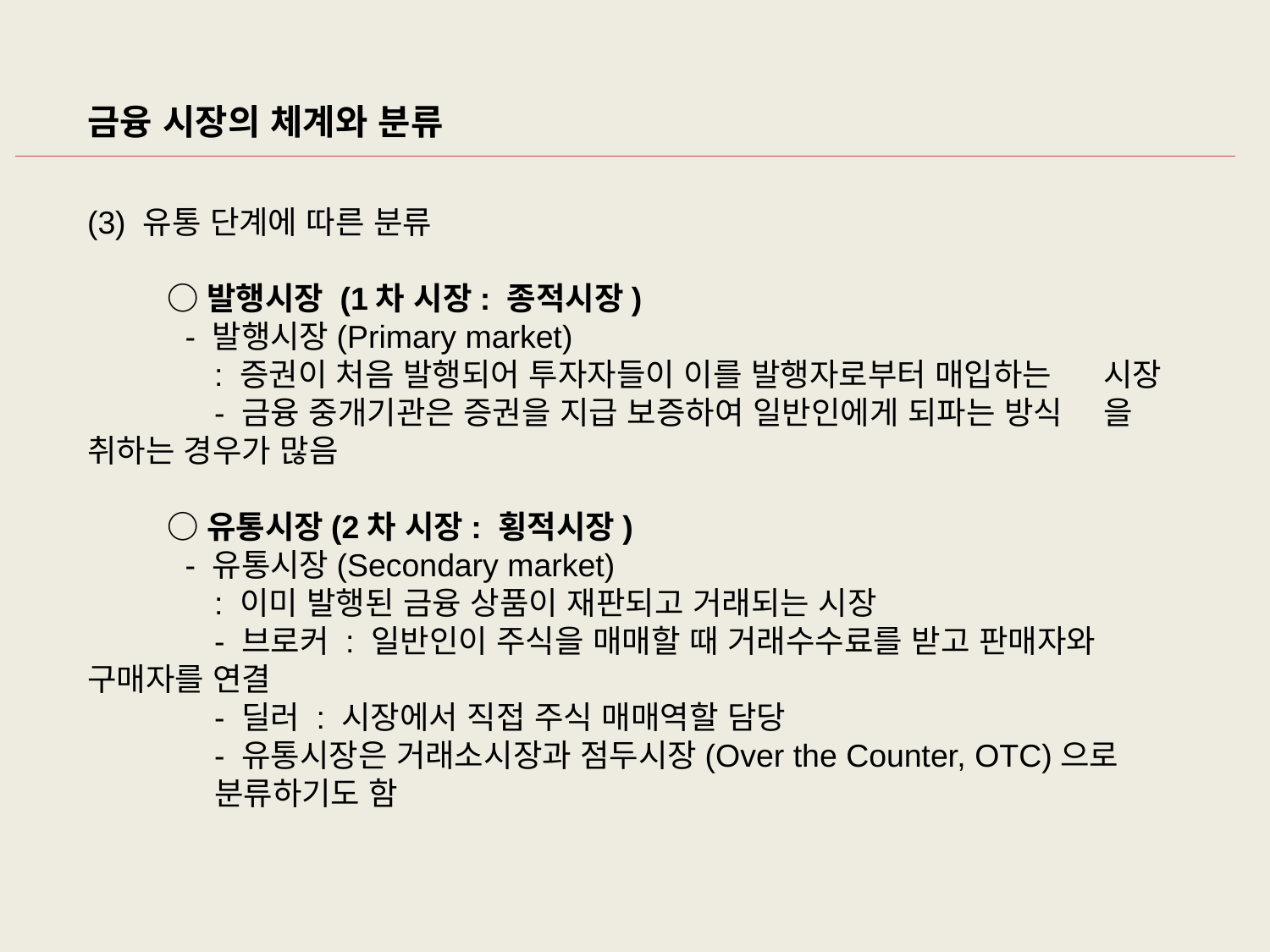

# 금융 시장의 체계와 분류
(3) 유통 단계에 따른 분류

         ○발행시장 (1차 시장: 종적시장)
           - 발행시장(Primary market)
	: 증권이 처음 발행되어 투자자들이 이를 발행자로부터 매입하는 	시장
	- 금융 중개기관은 증권을 지급 보증하여 일반인에게 되파는 방식	을 취하는 경우가 많음

         ○유통시장(2차 시장: 횡적시장)
           - 유통시장(Secondary market)
	: 이미 발행된 금융 상품이 재판되고 거래되는 시장
	- 브로커 : 일반인이 주식을 매매할 때 거래수수료를 받고 판매자와	구매자를 연결
	- 딜러 : 시장에서 직접 주식 매매역할 담당
	- 유통시장은 거래소시장과 점두시장(Over the Counter, OTC)으로 	분류하기도 함